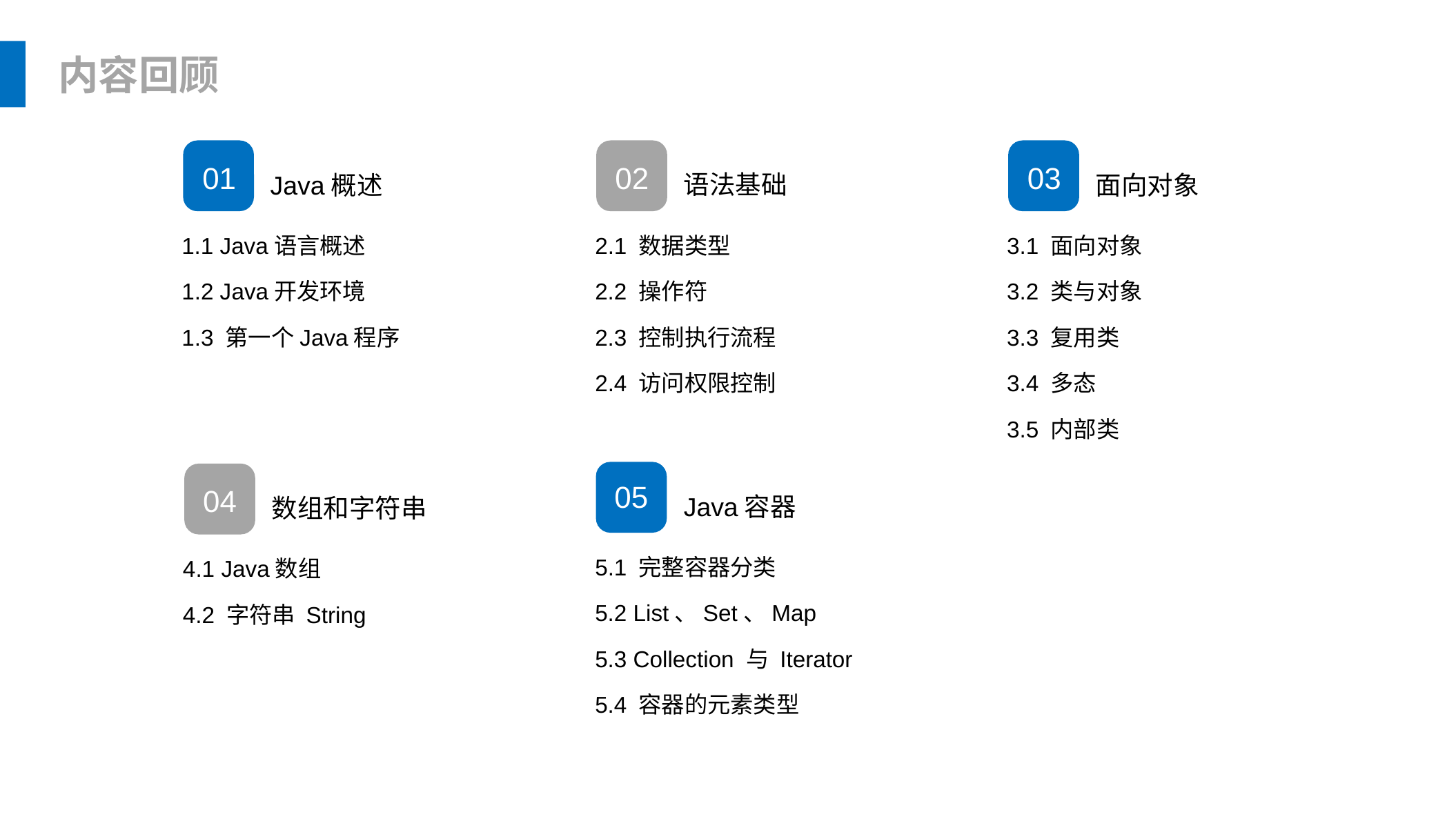

内容回顾

01
02
03
语法基础
Java概述
面向对象
1.1 Java语言概述
1.2 Java开发环境
1.3 第一个Java程序

2.1 数据类型
2.2 操作符
2.3 控制执行流程
2.4 访问权限控制
3.1 面向对象
3.2 类与对象
3.3 复用类
3.4 多态
3.5 内部类
06

04
Java容器
数组和字符串
5.1 完整容器分类
5.2 List、Set、Map
5.3 Collection 与 Iterator
5.4 容器的元素类型
4.1 Java数组
4.2 字符串 String
05